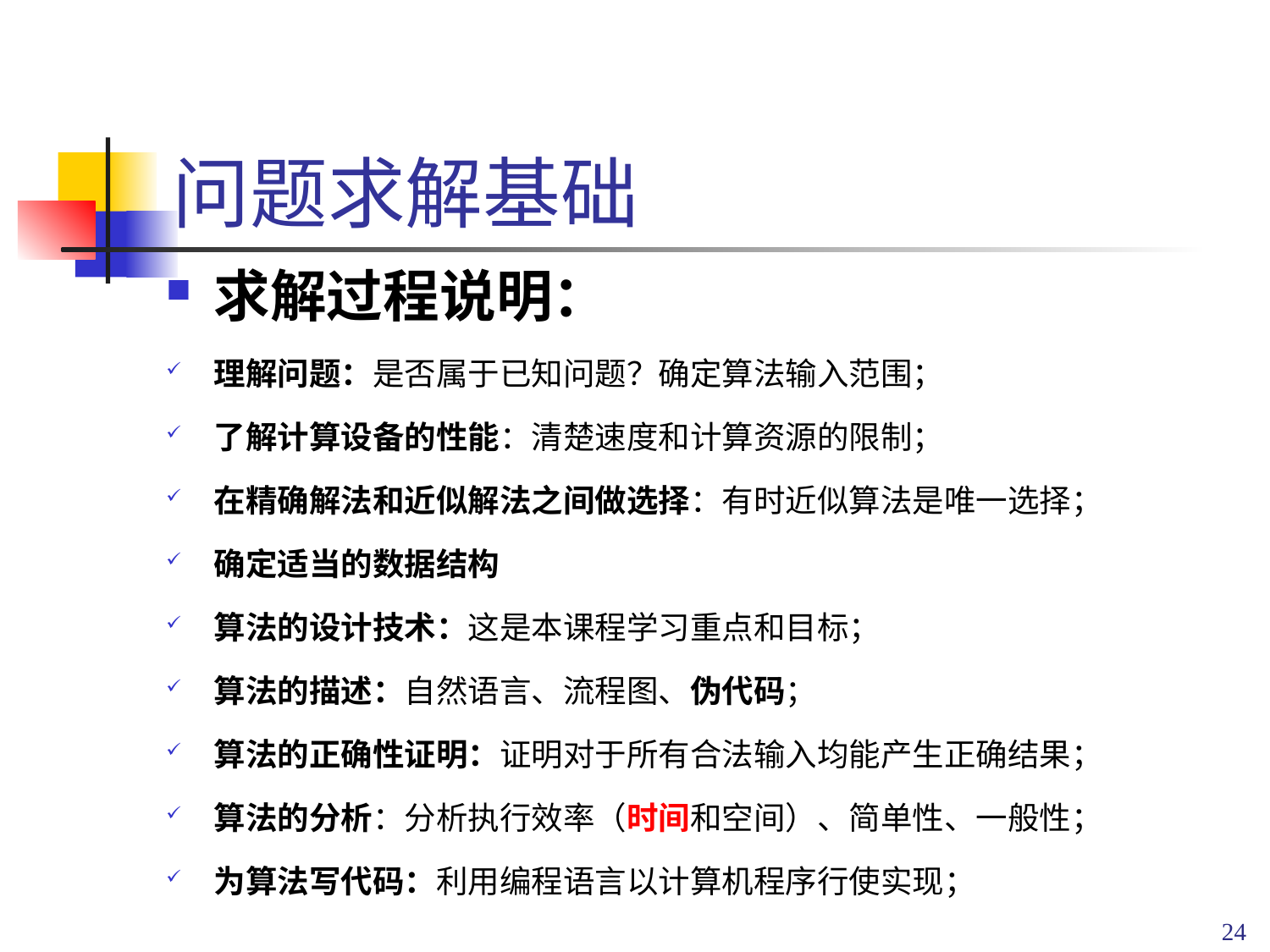

# 问题求解基础
求解过程说明：
理解问题：是否属于已知问题？确定算法输入范围；
了解计算设备的性能：清楚速度和计算资源的限制；
在精确解法和近似解法之间做选择：有时近似算法是唯一选择；
确定适当的数据结构
算法的设计技术：这是本课程学习重点和目标；
算法的描述：自然语言、流程图、伪代码；
算法的正确性证明：证明对于所有合法输入均能产生正确结果；
算法的分析：分析执行效率（时间和空间）、简单性、一般性；
为算法写代码：利用编程语言以计算机程序行使实现；

24